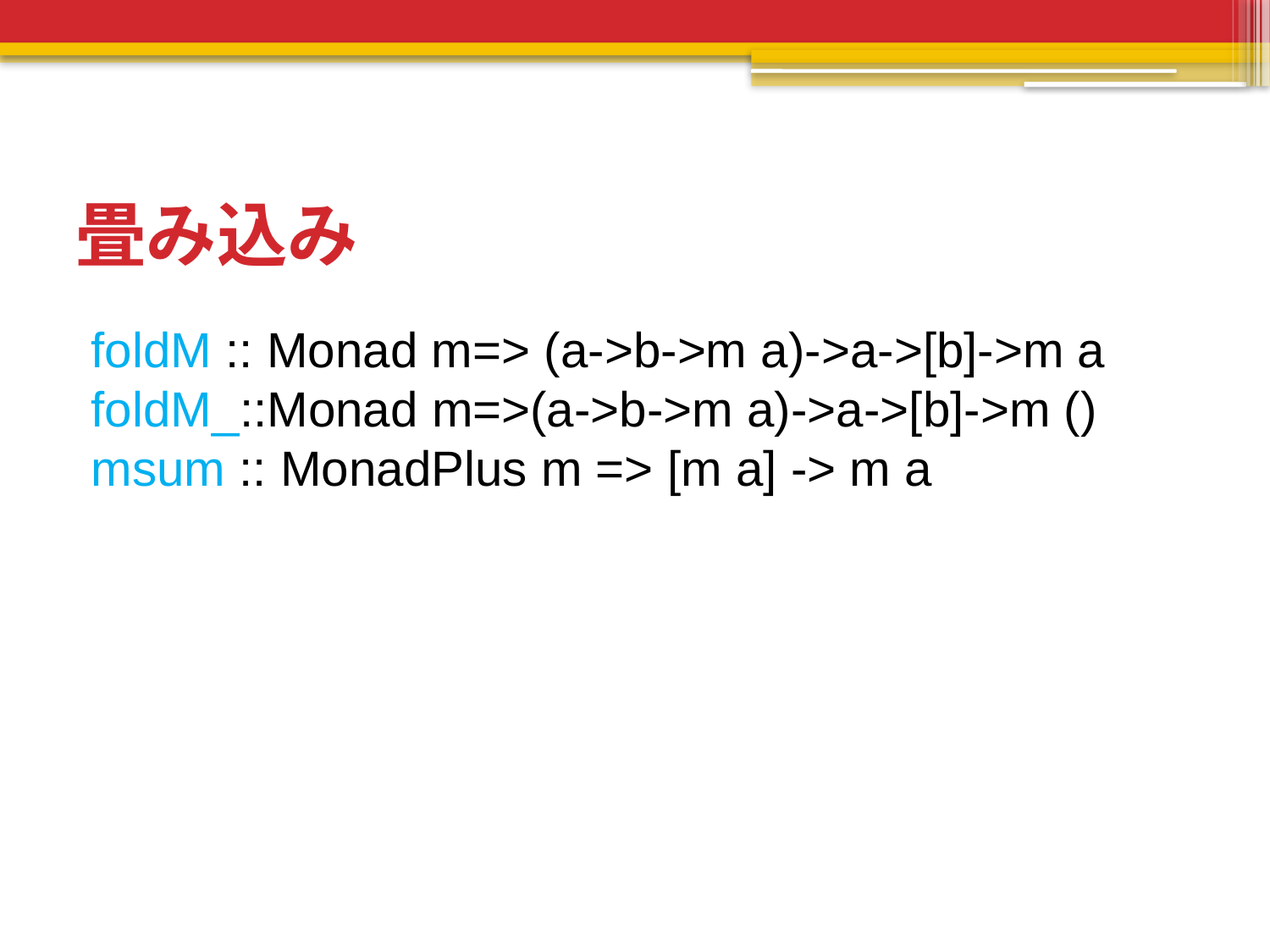

# 畳み込み
foldM :: Monad m=> (a->b->m a)->a->[b]->m a
foldM_::Monad m=>(a->b->m a)->a->[b]->m ()
msum :: MonadPlus m => [m a] -> m a